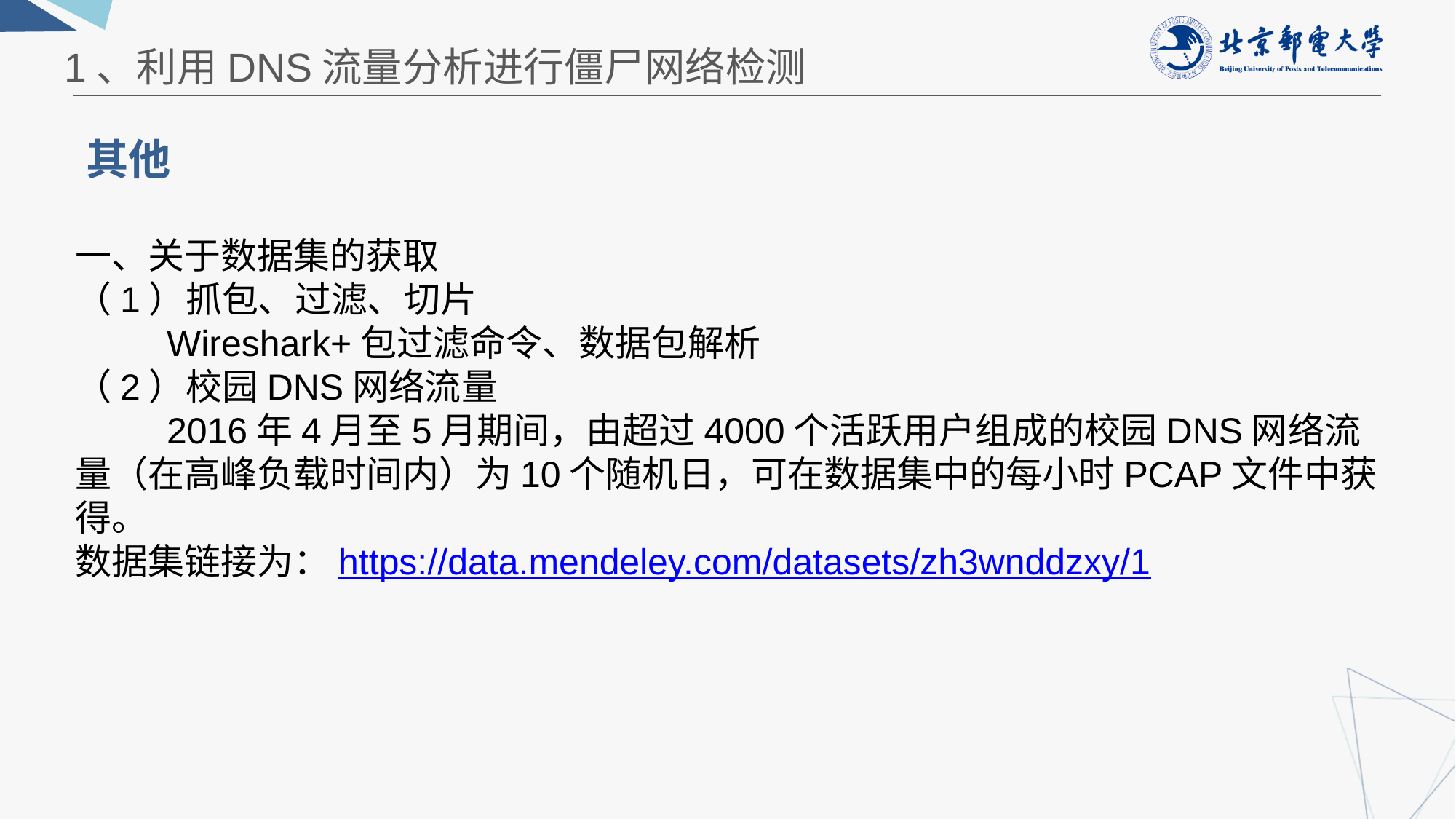

1、利用DNS流量分析进行僵尸网络检测
其他
一、关于数据集的获取
（1）抓包、过滤、切片
         Wireshark+包过滤命令、数据包解析
（2）校园DNS网络流量
         2016年4月至5月期间，由超过4000个活跃用户组成的校园DNS网络流量（在高峰负载时间内）为10个随机日，可在数据集中的每小时PCAP文件中获得。
数据集链接为：https://data.mendeley.com/datasets/zh3wnddzxy/1